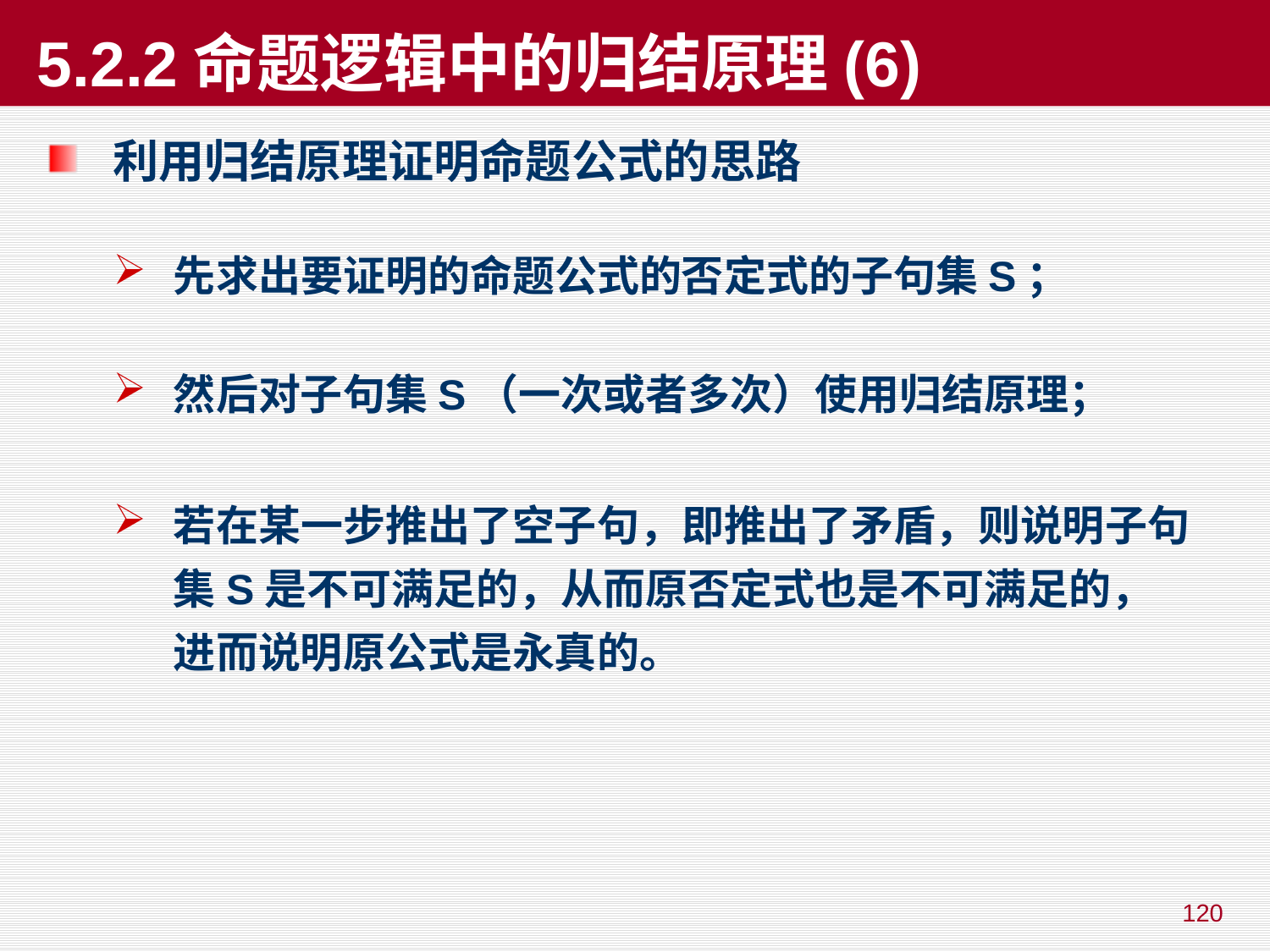

# 5.2.2命题逻辑中的归结原理(6)
利用归结原理证明命题公式的思路

先求出要证明的命题公式的否定式的子句集S；

然后对子句集S（一次或者多次）使用归结原理；

若在某一步推出了空子句，即推出了矛盾，则说明子句集S是不可满足的，从而原否定式也是不可满足的，进而说明原公式是永真的。

120